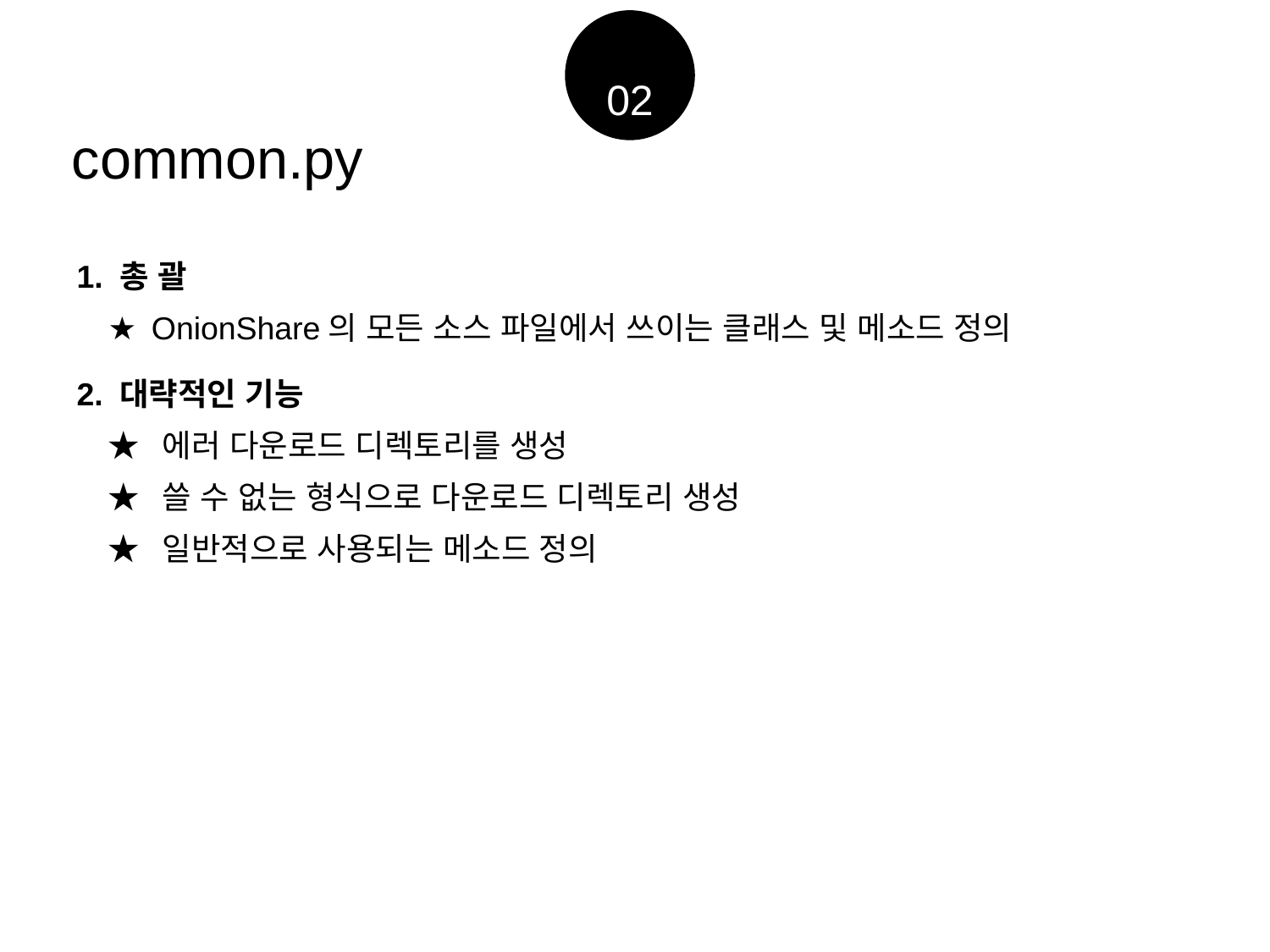

02
common.py
1. 총 괄
     ★  OnionShare의 모든 소스 파일에서 쓰이는 클래스 및 메소드 정의
2. 대략적인 기능
     ★  에러 다운로드 디렉토리를 생성
     ★  쓸 수 없는 형식으로 다운로드 디렉토리 생성
     ★  일반적으로 사용되는 메소드 정의